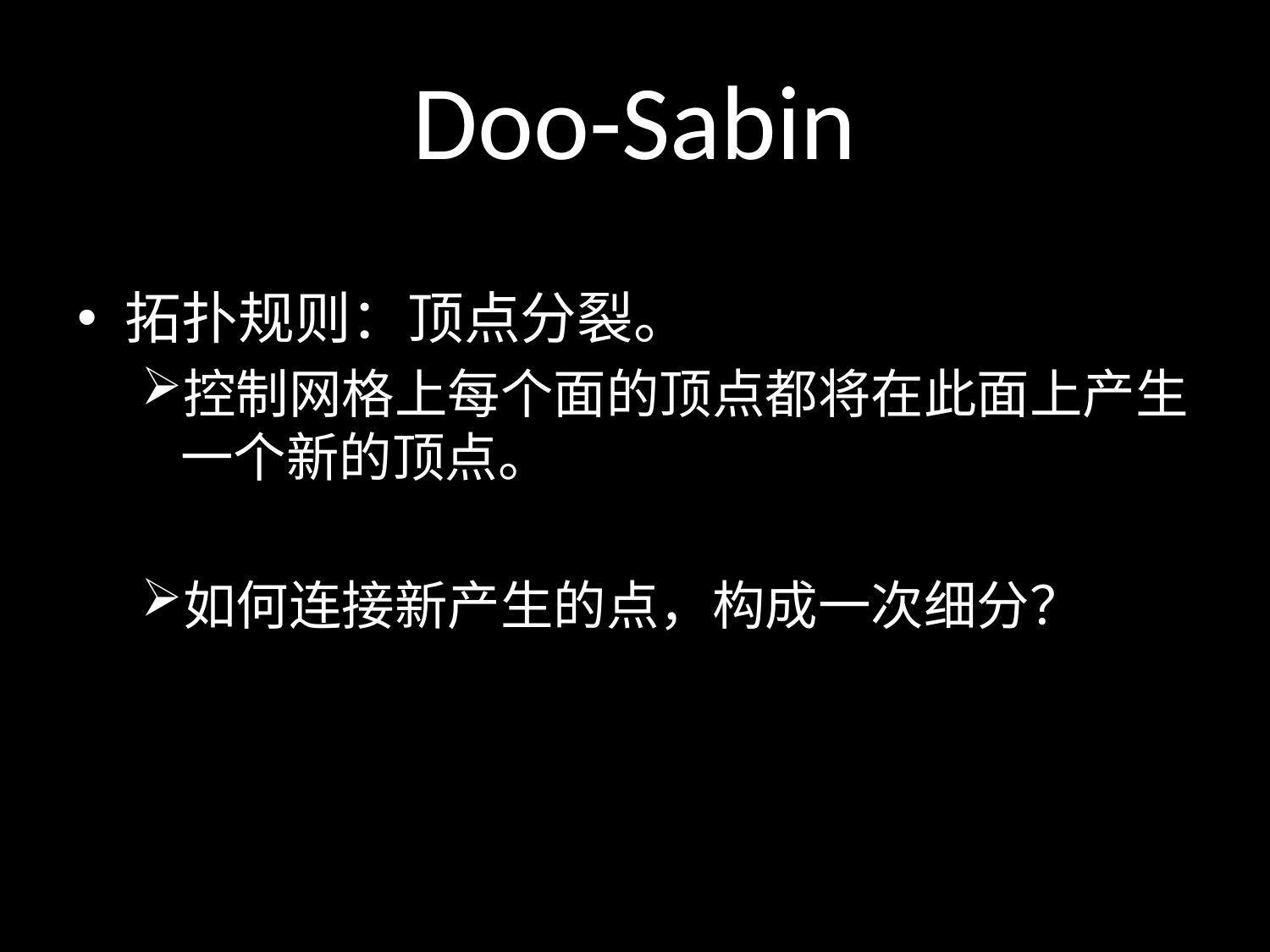

# Doo-Sabin
拓扑规则：顶点分裂。
控制网格上每个面的顶点都将在此面上产生一个新的顶点。

如何连接新产生的点，构成一次细分？